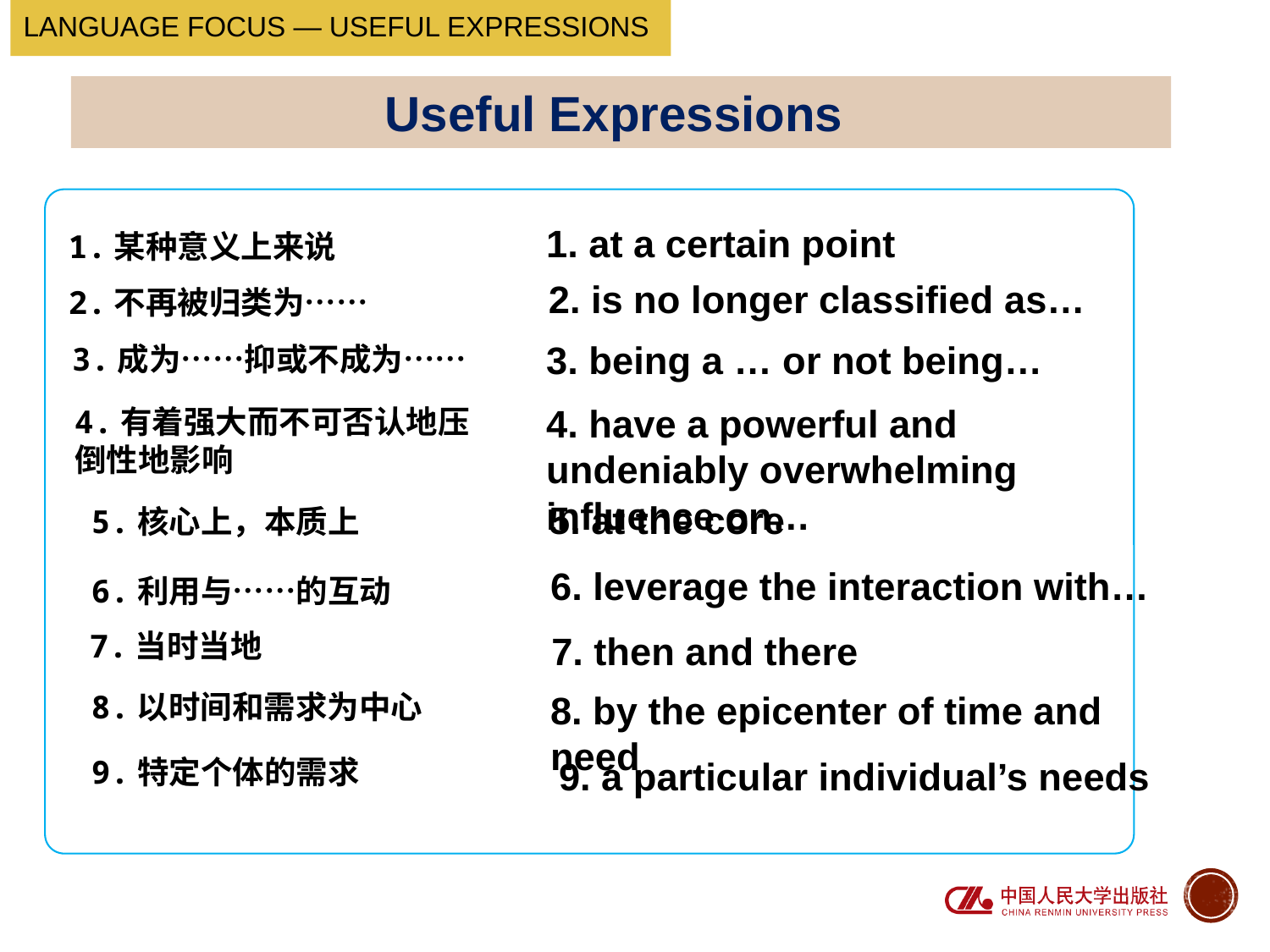

Language Focus — Useful Expressions
Useful Expressions

1. at a certain point
1.某种意义上来说
2. is no longer classified as…
2.不再被归类为……
3. being a … or not being…
3.成为……抑或不成为……
4. have a powerful and undeniably overwhelming influence on…
4.有着强大而不可否认地压倒性地影响
5. at the core
5.核心上，本质上
6. leverage the interaction with…
6.利用与……的互动
7.当时当地
7. then and there
8. by the epicenter of time and need
8.以时间和需求为中心
9.特定个体的需求
9. a particular individual’s needs